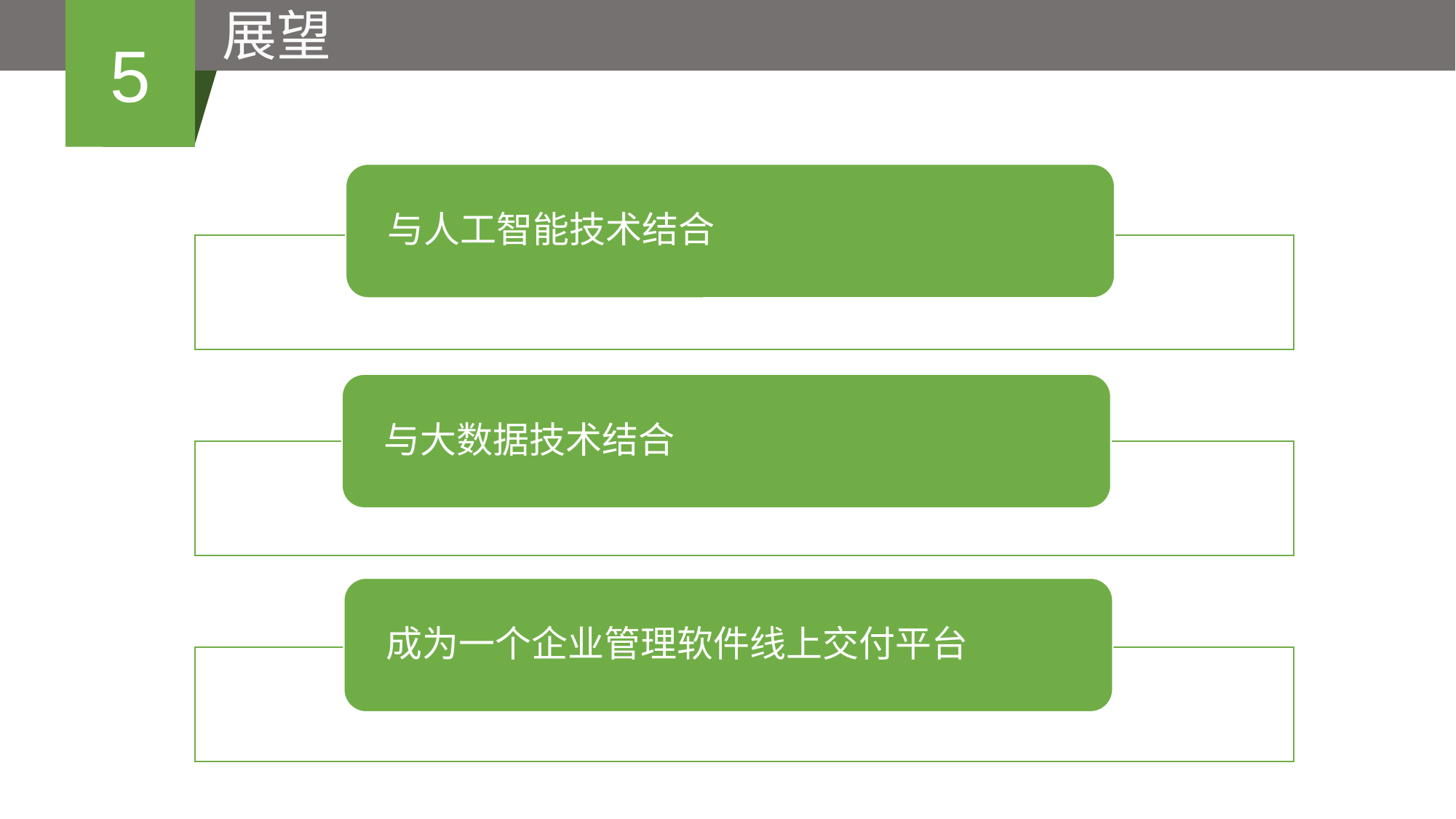

展望

5

与人工智能技术结合
与大数据技术结合
成为一个企业管理软件线上交付平台